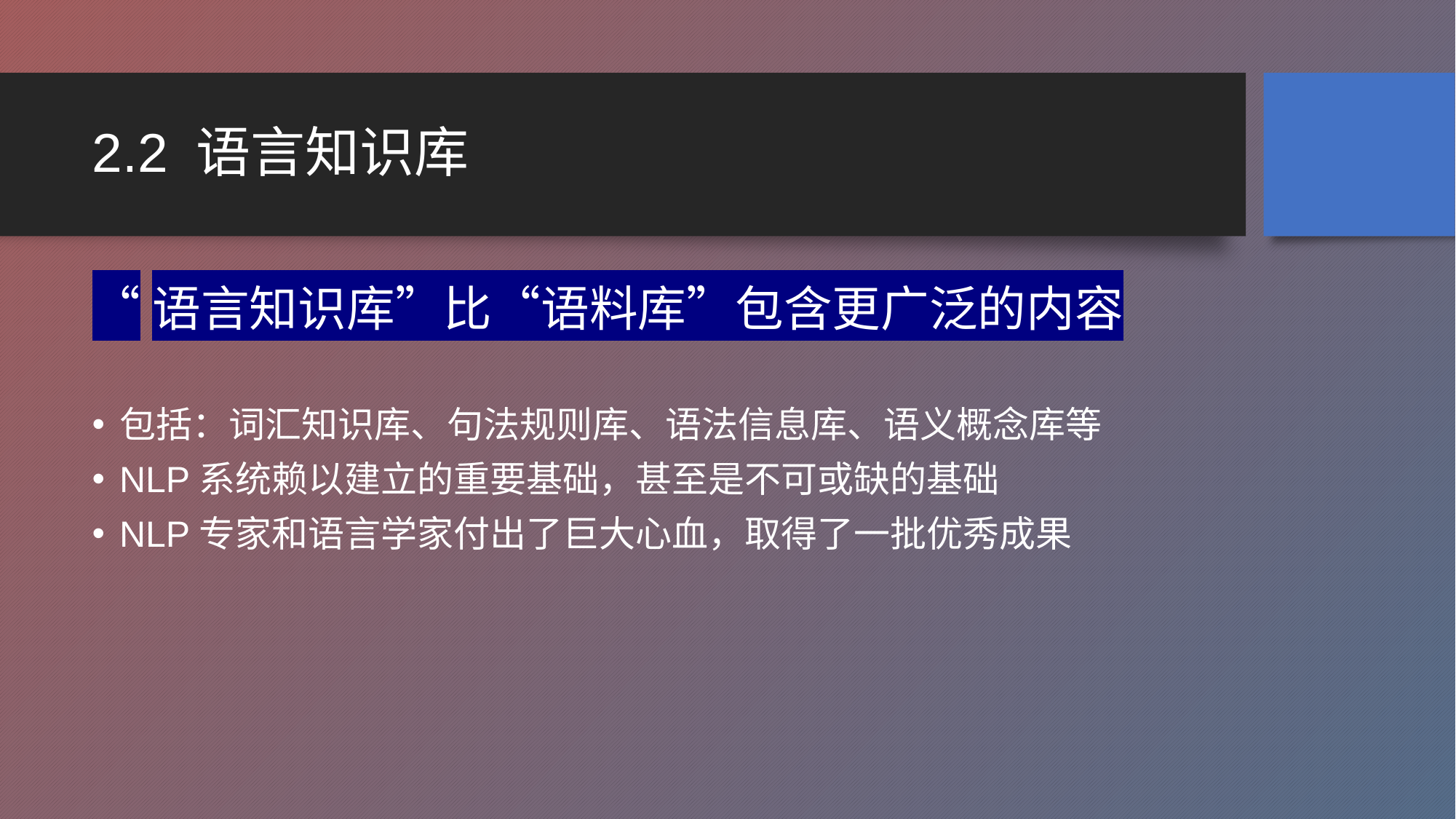

# 2.2 语言知识库
“语言知识库”比“语料库”包含更广泛的内容

包括：词汇知识库、句法规则库、语法信息库、语义概念库等
NLP系统赖以建立的重要基础，甚至是不可或缺的基础
NLP专家和语言学家付出了巨大心血，取得了一批优秀成果